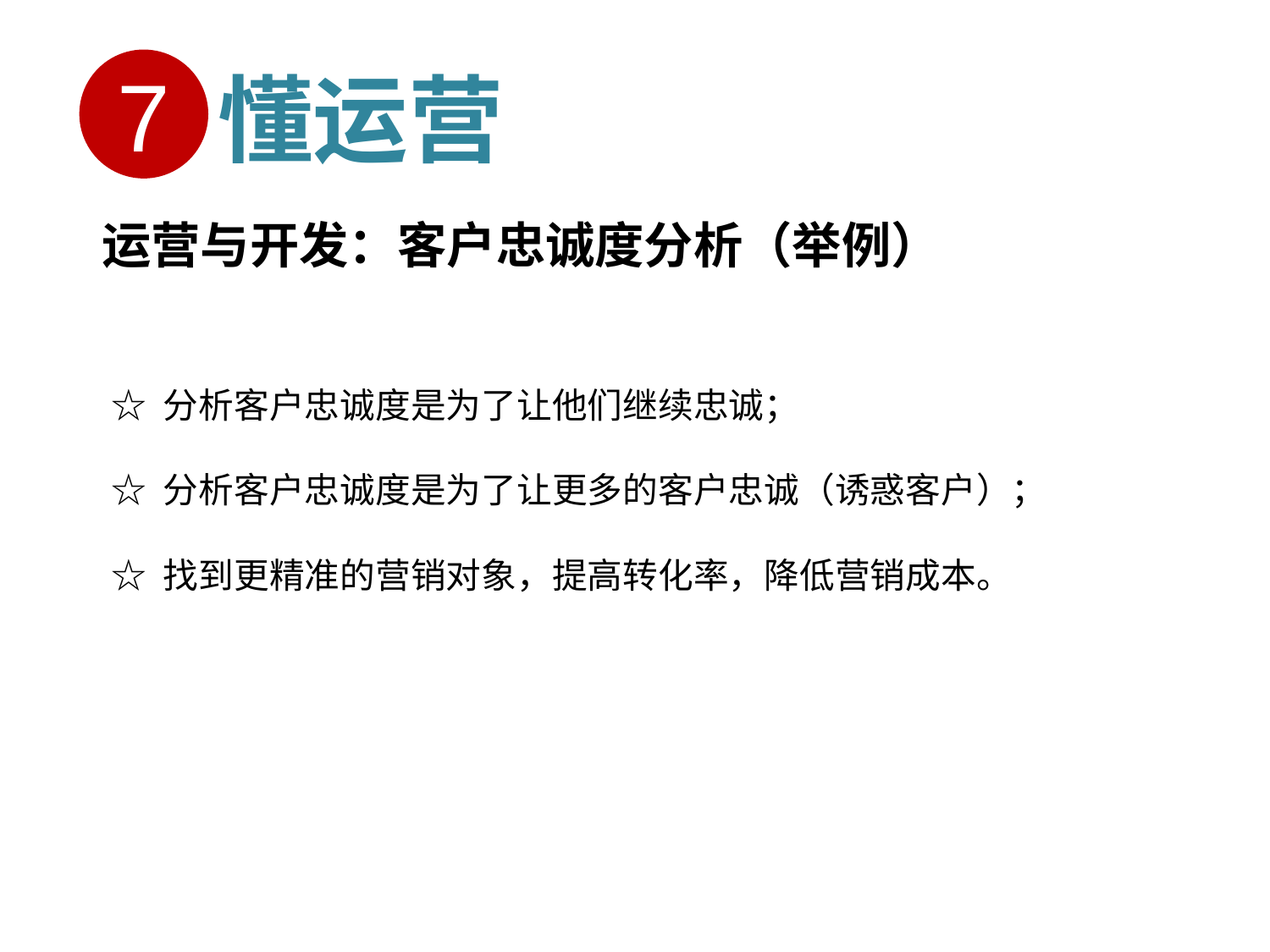

# 懂运营
7
运营与开发：客户忠诚度分析（举例）
☆ 分析客户忠诚度是为了让他们继续忠诚；
☆ 分析客户忠诚度是为了让更多的客户忠诚（诱惑客户）；
☆ 找到更精准的营销对象，提高转化率，降低营销成本。